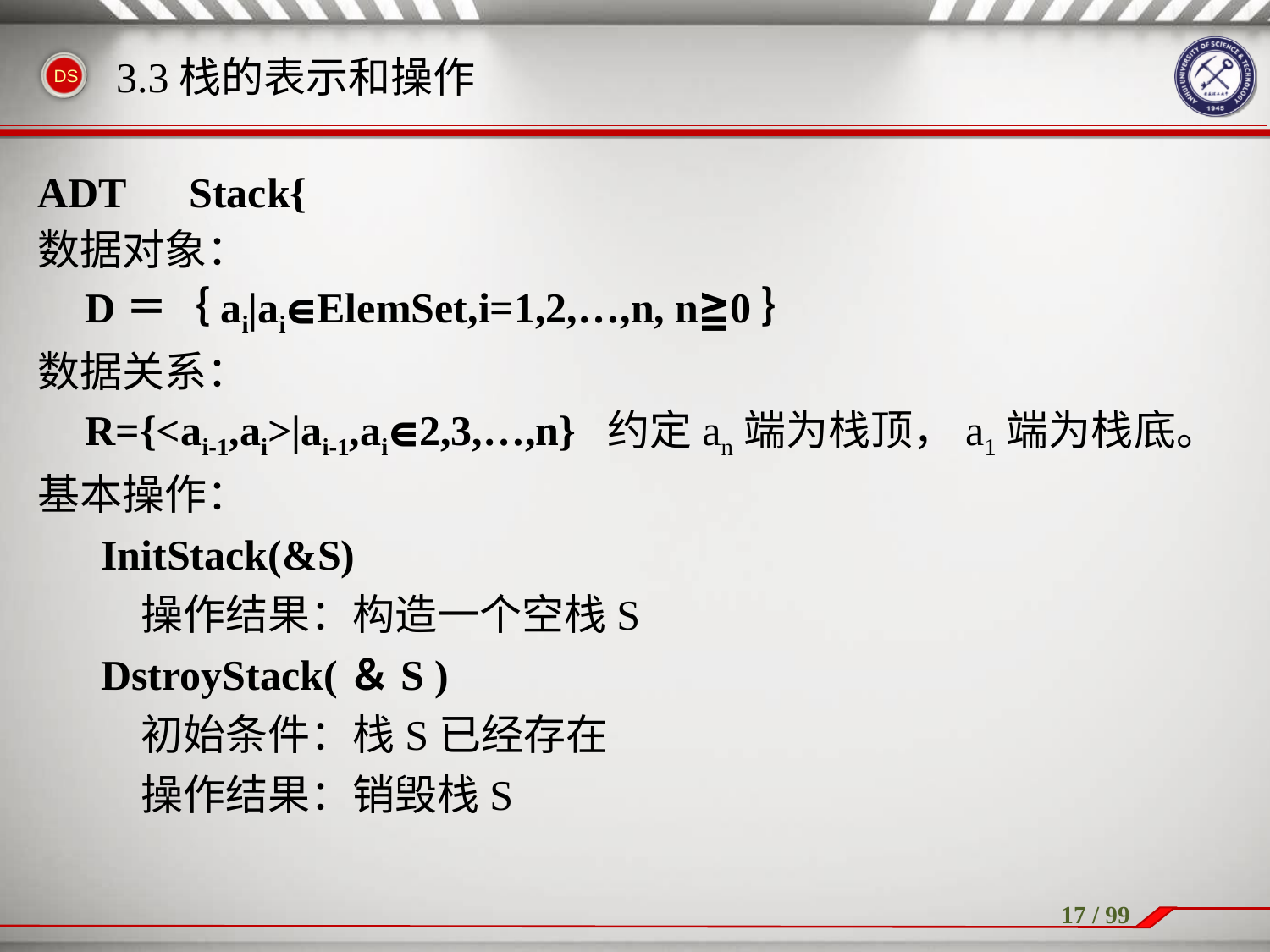

# 3.3栈的表示和操作
ADT　Stack{
数据对象：
	D＝｛ai|ai∈ElemSet,i=1,2,…,n, n≧0｝
数据关系：
	R={<ai-1,ai>|ai-1,ai∈2,3,…,n}  约定an端为栈顶，a1端为栈底。
基本操作：
InitStack(&S)
	操作结果：构造一个空栈S
DstroyStack(＆S )
	初始条件：栈S已经存在
	操作结果：销毁栈S